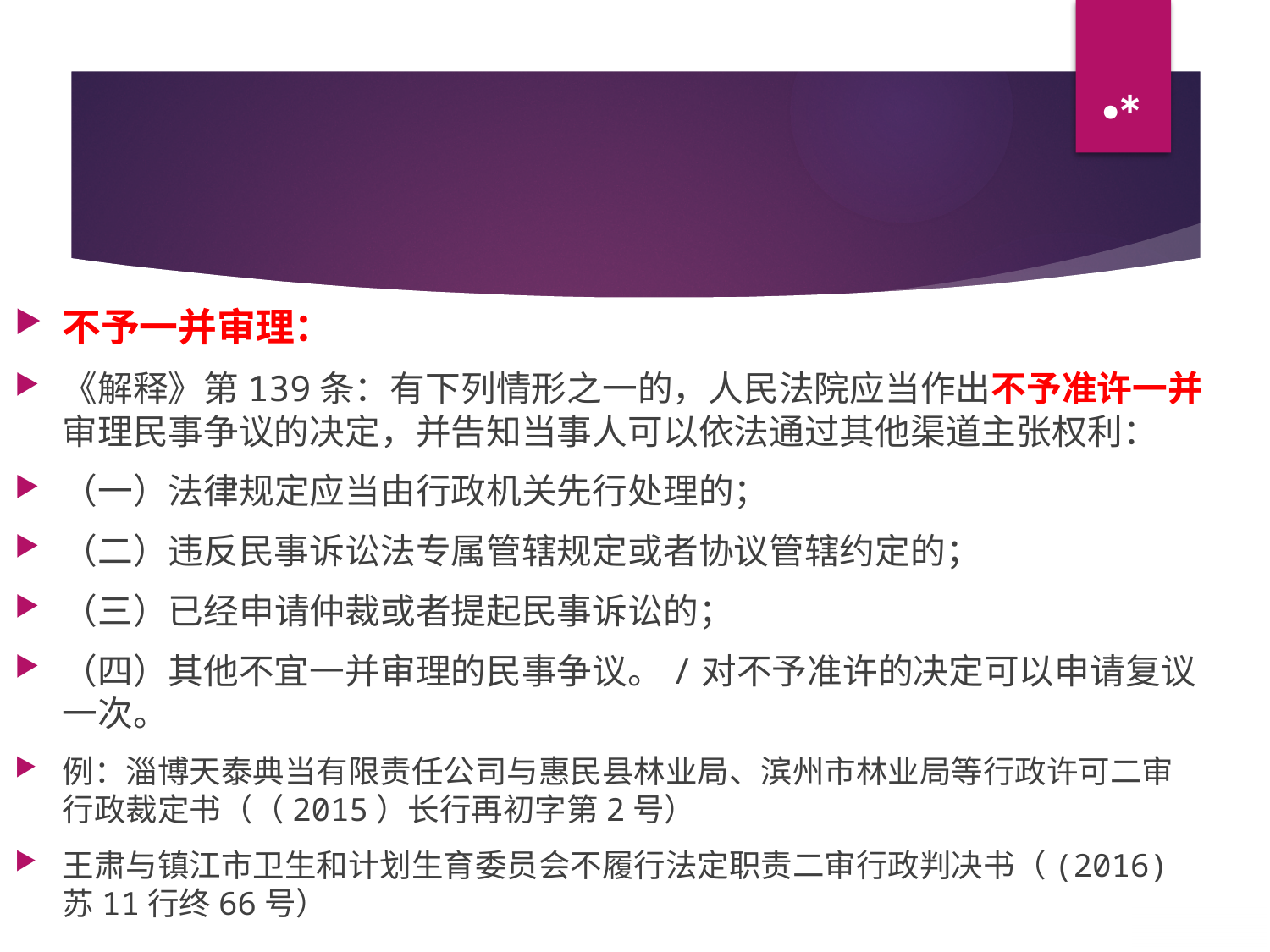

*
#
不予一并审理：
《解释》第139条：有下列情形之一的，人民法院应当作出不予准许一并审理民事争议的决定，并告知当事人可以依法通过其他渠道主张权利：
（一）法律规定应当由行政机关先行处理的；
（二）违反民事诉讼法专属管辖规定或者协议管辖约定的；
（三）已经申请仲裁或者提起民事诉讼的；
（四）其他不宜一并审理的民事争议。/对不予准许的决定可以申请复议一次。
例：淄博天泰典当有限责任公司与惠民县林业局、滨州市林业局等行政许可二审行政裁定书（（2015）长行再初字第2号）
王肃与镇江市卫生和计划生育委员会不履行法定职责二审行政判决书（(2016)苏11行终66号）